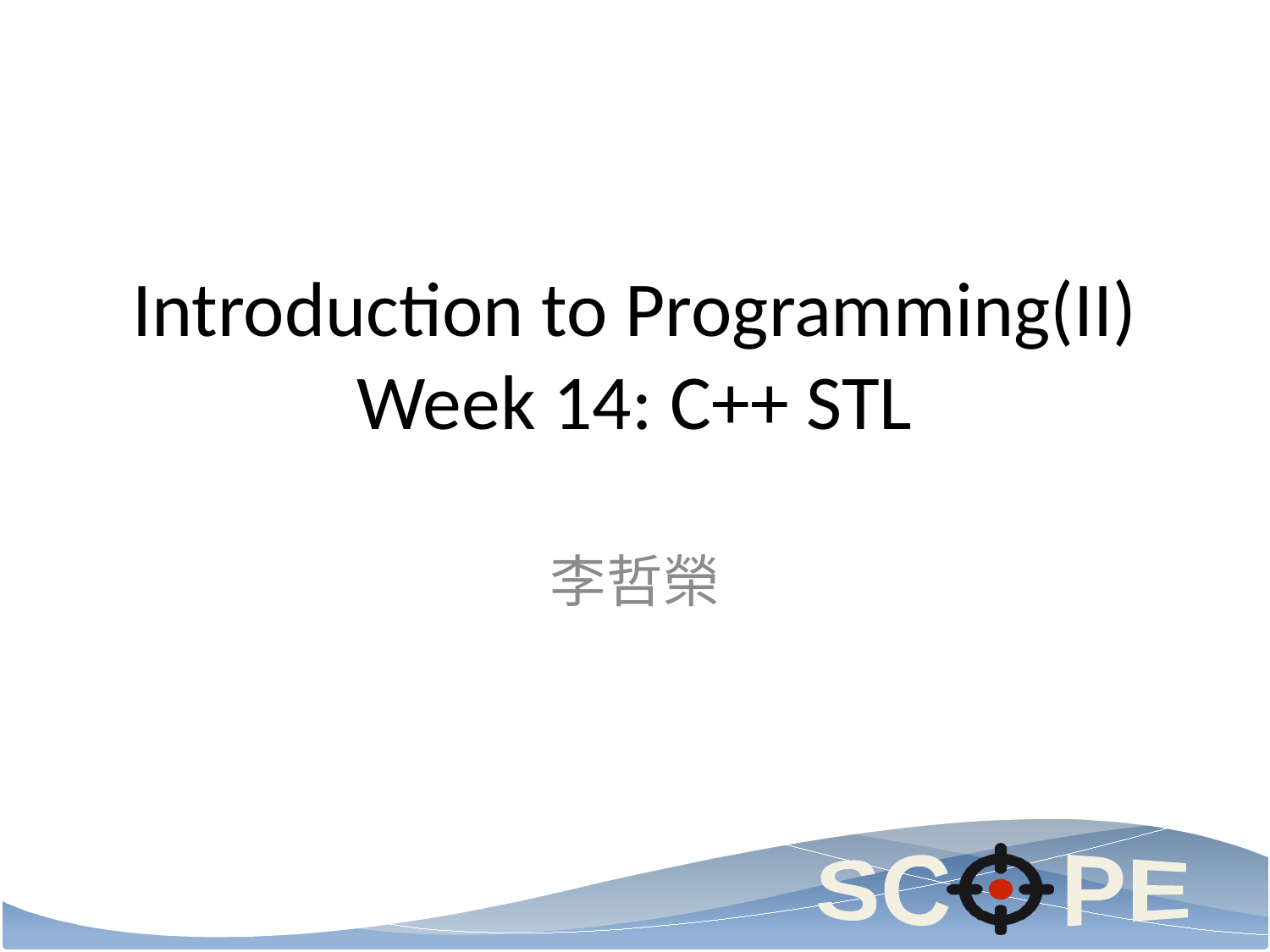

# Introduction to Programming(II) Week 14: C++ STL
李哲榮